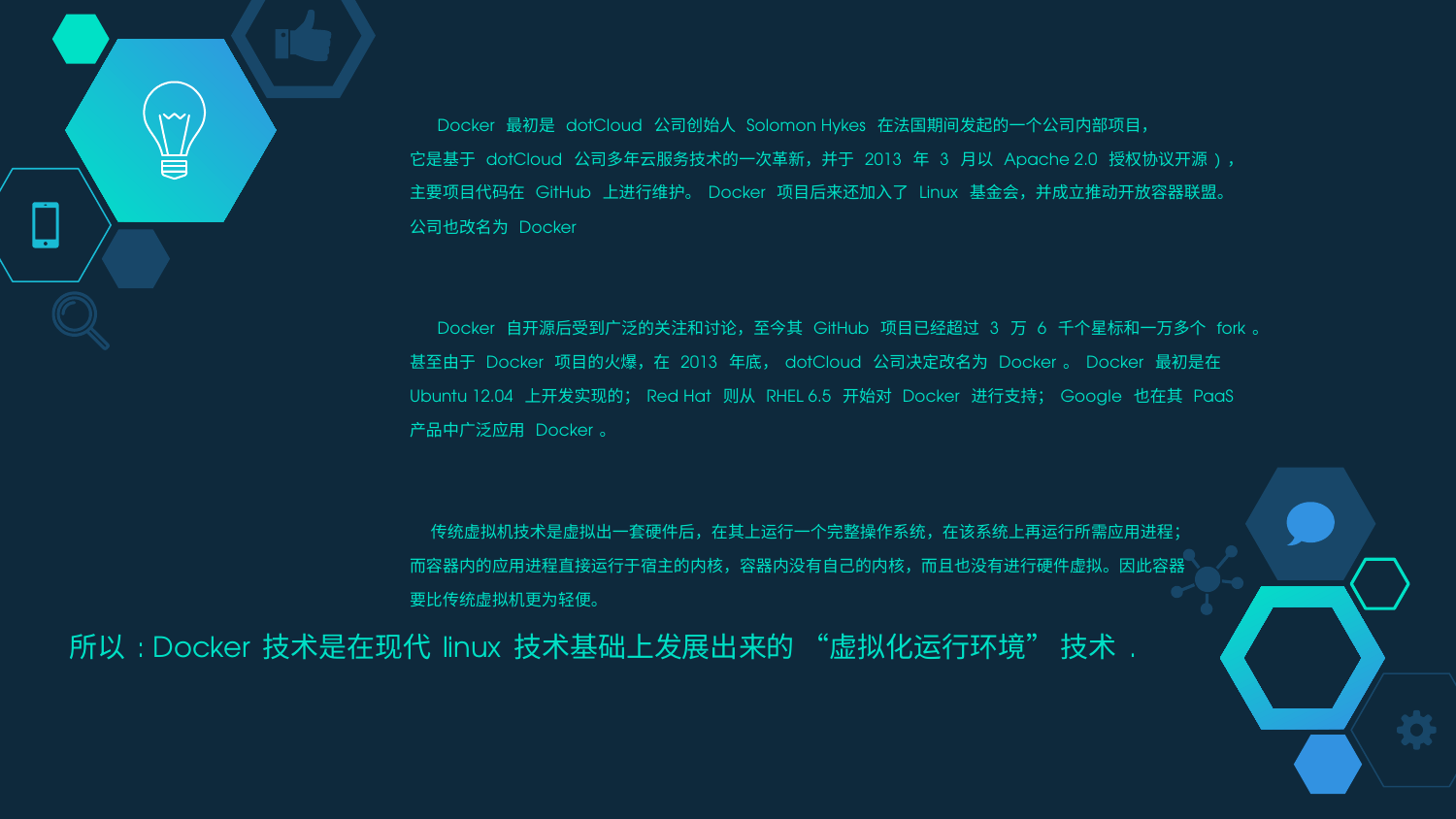

Docker 最初是 dotCloud 公司创始人 Solomon Hykes 在法国期间发起的一个公司内部项目，
它是基于 dotCloud 公司多年云服务技术的一次革新，并于 2013 年 3 月以 Apache 2.0 授权协议开源)，
主要项目代码在 GitHub 上进行维护。Docker 项目后来还加入了 Linux 基金会，并成立推动开放容器联盟。
公司也改名为 Docker

      Docker 自开源后受到广泛的关注和讨论，至今其 GitHub 项目已经超过 3 万 6 千个星标和一万多个 fork。
甚至由于 Docker 项目的火爆，在 2013 年底，dotCloud 公司决定改名为 Docker。Docker 最初是在
Ubuntu 12.04 上开发实现的；Red Hat 则从 RHEL 6.5 开始对 Docker 进行支持；Google 也在其 PaaS
产品中广泛应用 Docker。

    传统虚拟机技术是虚拟出一套硬件后，在其上运行一个完整操作系统，在该系统上再运行所需应用进程；
而容器内的应用进程直接运行于宿主的内核，容器内没有自己的内核，而且也没有进行硬件虚拟。因此容器
要比传统虚拟机更为轻便。
 所以: Docker技术是在现代linux技术基础上发展出来的 “虚拟化运行环境” 技术.